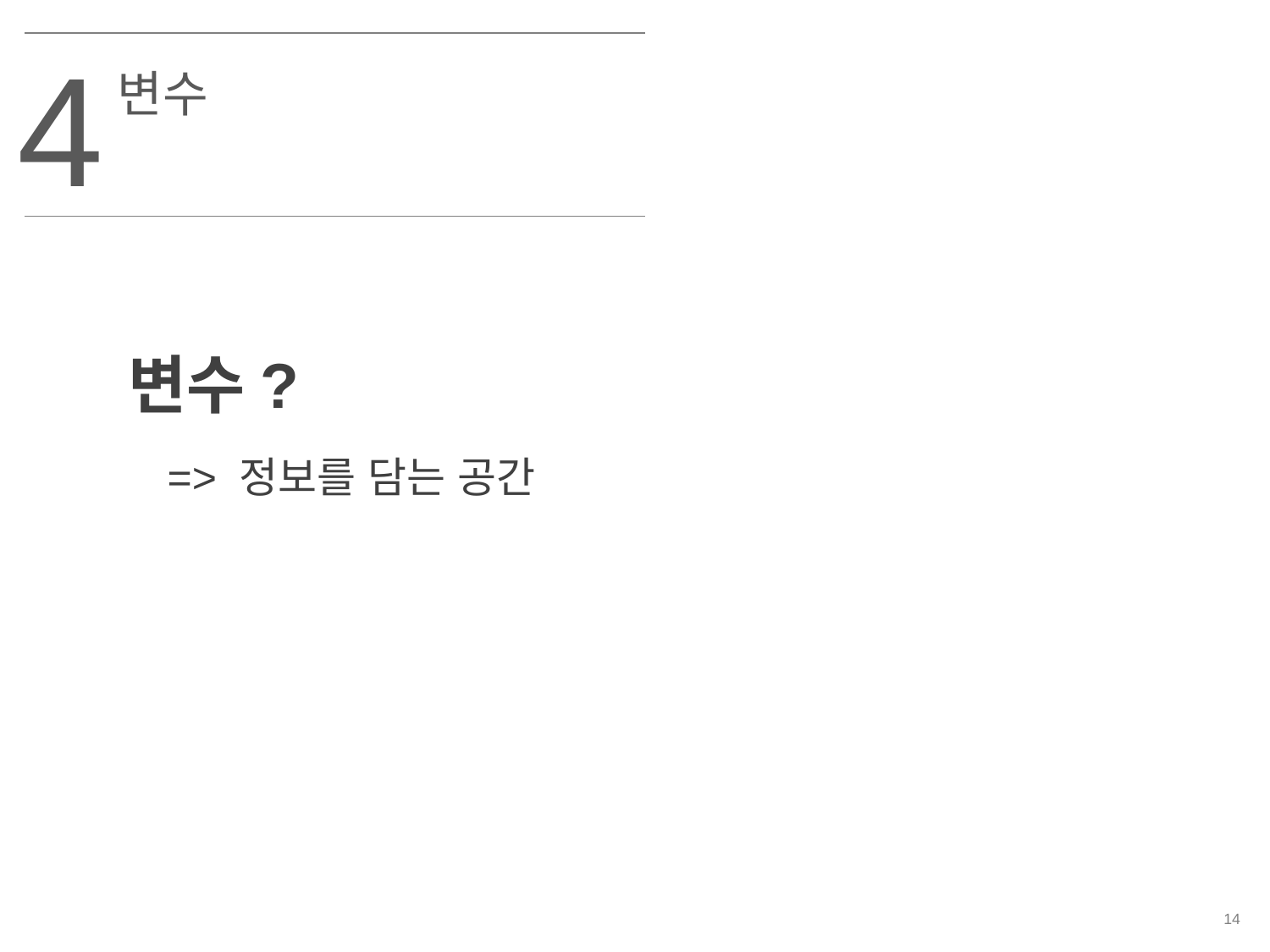

4
변수
변수?
=> 정보를 담는 공간